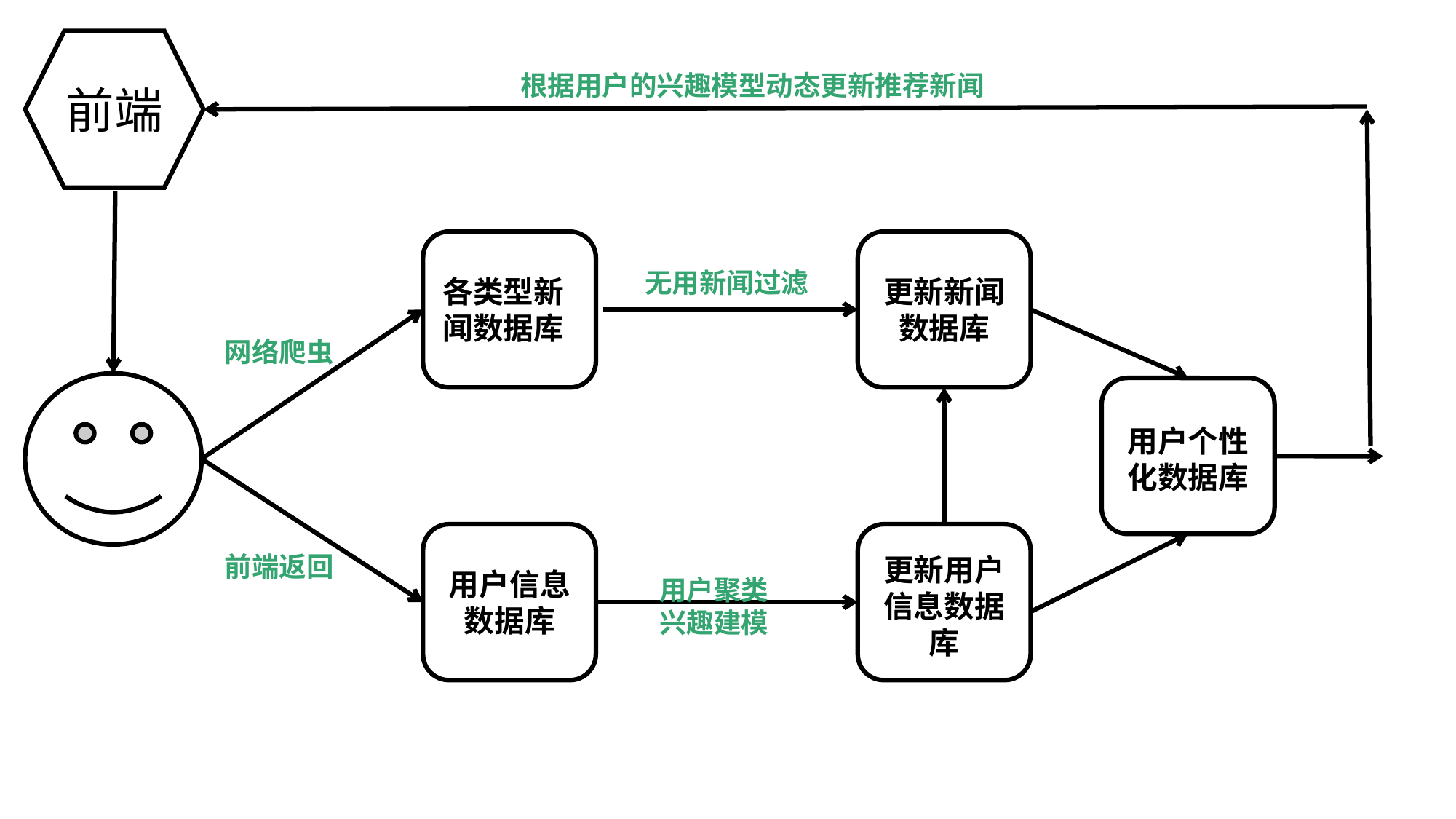

根据用户的兴趣模型动态更新推荐新闻
前端

无用新闻过滤
各类型新闻数据库
更新新闻数据库
网络爬虫

用户个性化数据库

前端返回
更新用户信息数据库
用户信息数据库
用户聚类
兴趣建模